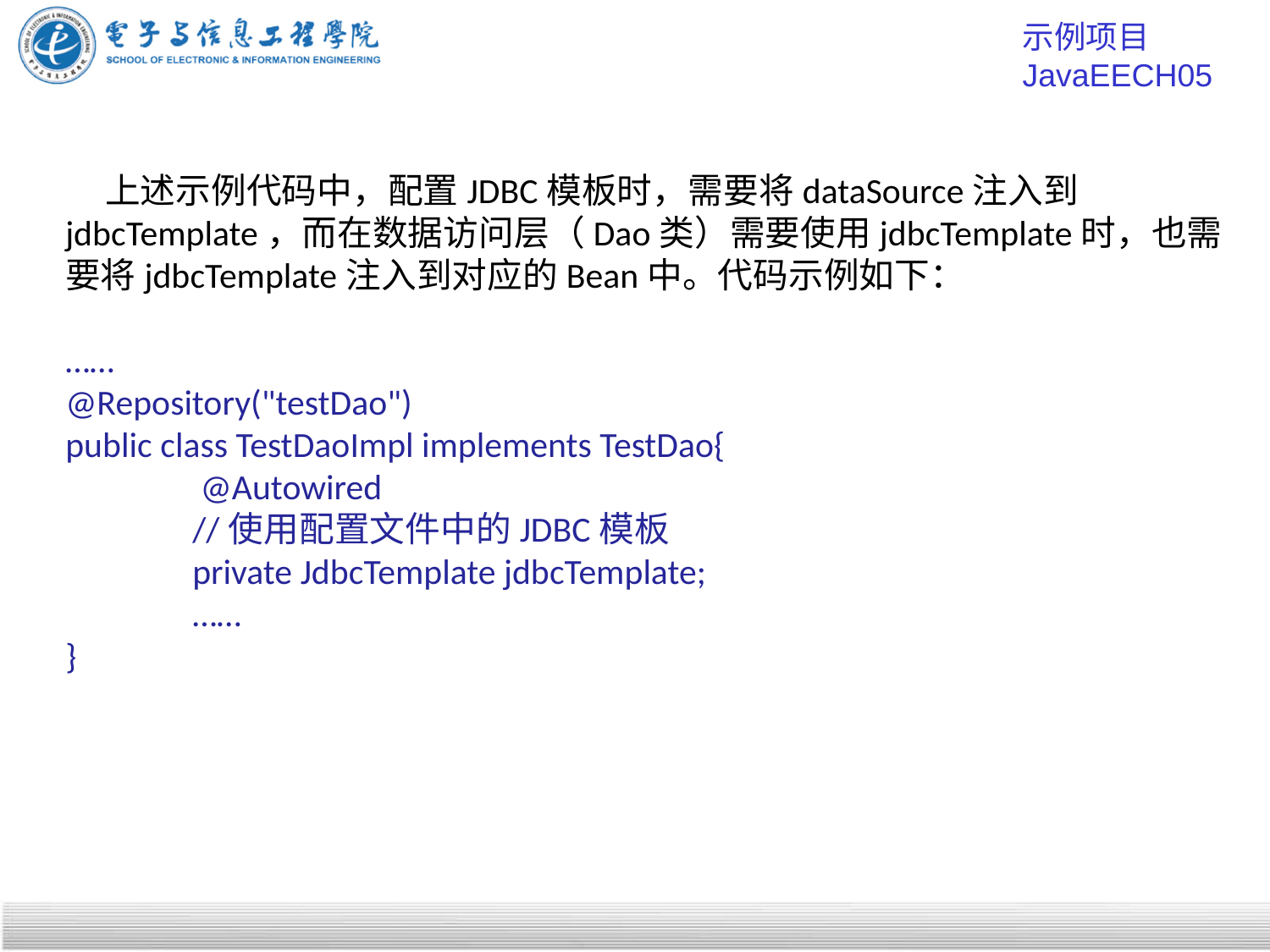

示例项目 JavaEECH05
    上述示例代码中，配置JDBC模板时，需要将dataSource注入到jdbcTemplate，而在数据访问层（Dao类）需要使用jdbcTemplate时，也需要将jdbcTemplate注入到对应的Bean中。代码示例如下：

……
@Repository("testDao")
public class TestDaoImpl implements TestDao{
	 @Autowired
	//使用配置文件中的JDBC模板
	private JdbcTemplate jdbcTemplate;
	……
}